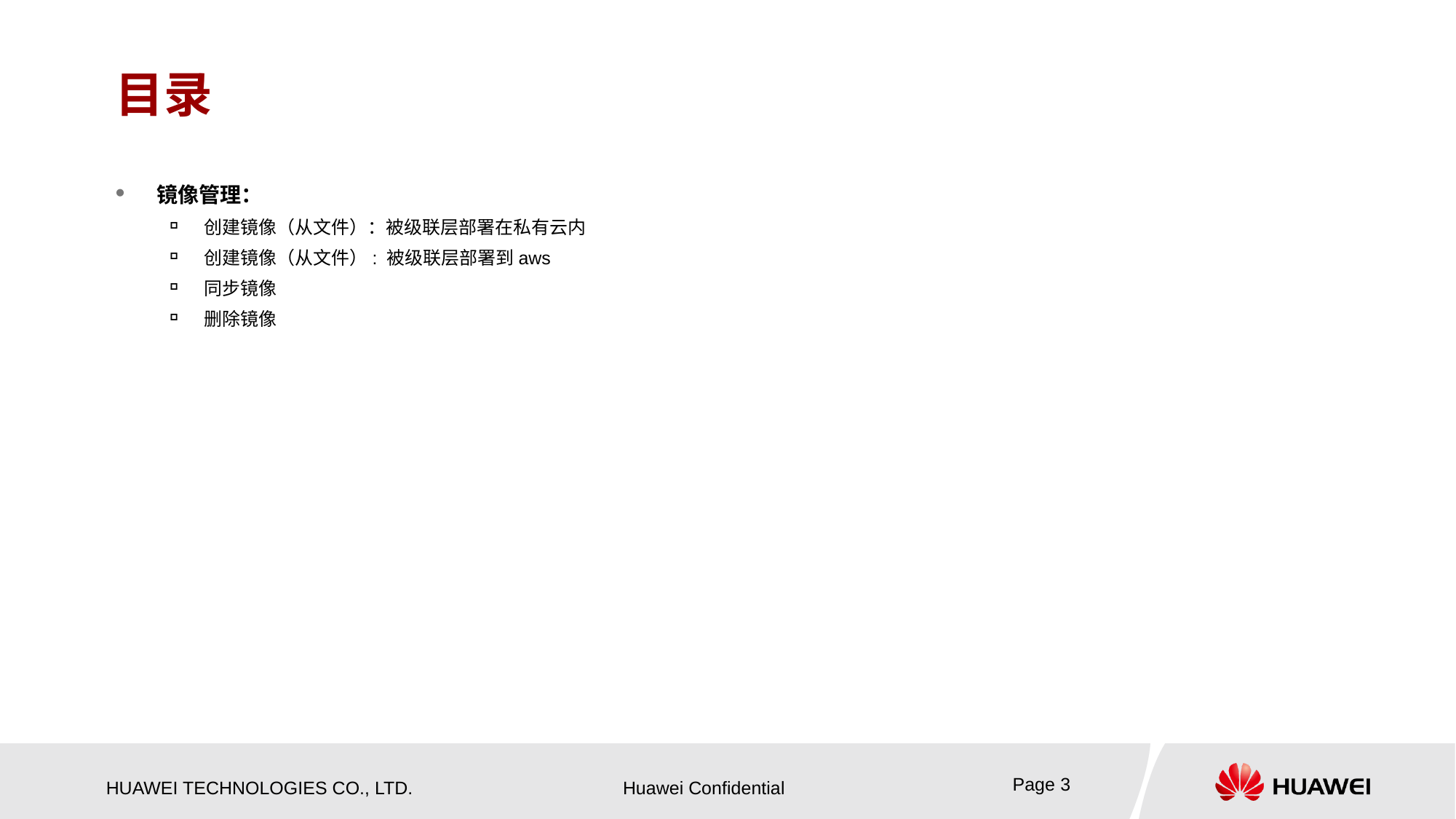

# 目录
镜像管理：
创建镜像（从文件）：被级联层部署在私有云内
创建镜像（从文件）: 被级联层部署到aws
同步镜像
删除镜像